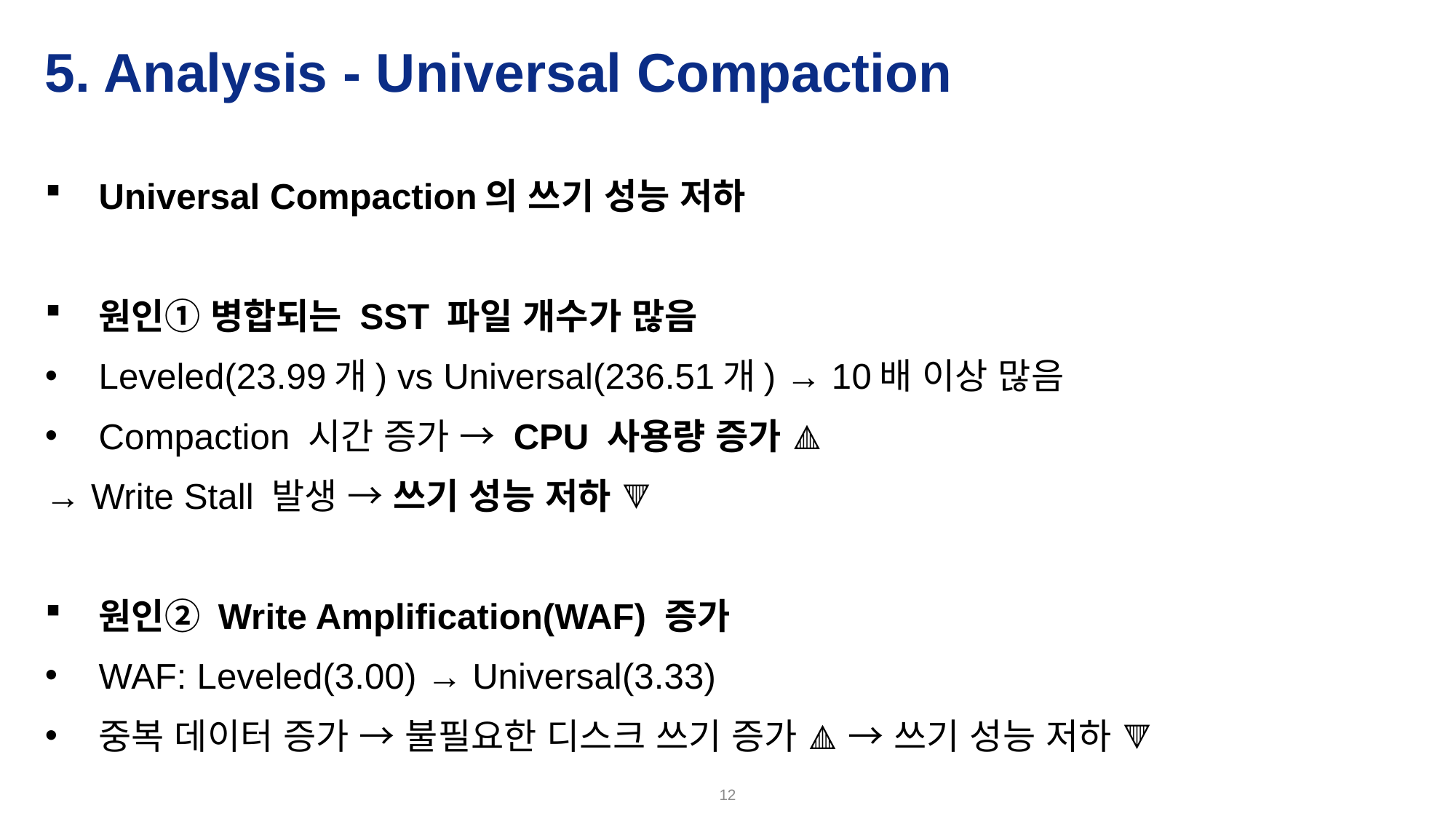

# 5. Analysis - Universal Compaction
Universal Compaction의 쓰기 성능 저하

원인① 병합되는 SST 파일 개수가 많음
Leveled(23.99개) vs Universal(236.51개) → 10배 이상 많음
Compaction 시간 증가 → CPU 사용량 증가 🔺
→ Write Stall 발생 → 쓰기 성능 저하 🔻

원인② Write Amplification(WAF) 증가
WAF: Leveled(3.00) → Universal(3.33)
중복 데이터 증가 → 불필요한 디스크 쓰기 증가 🔺 → 쓰기 성능 저하 🔻

12